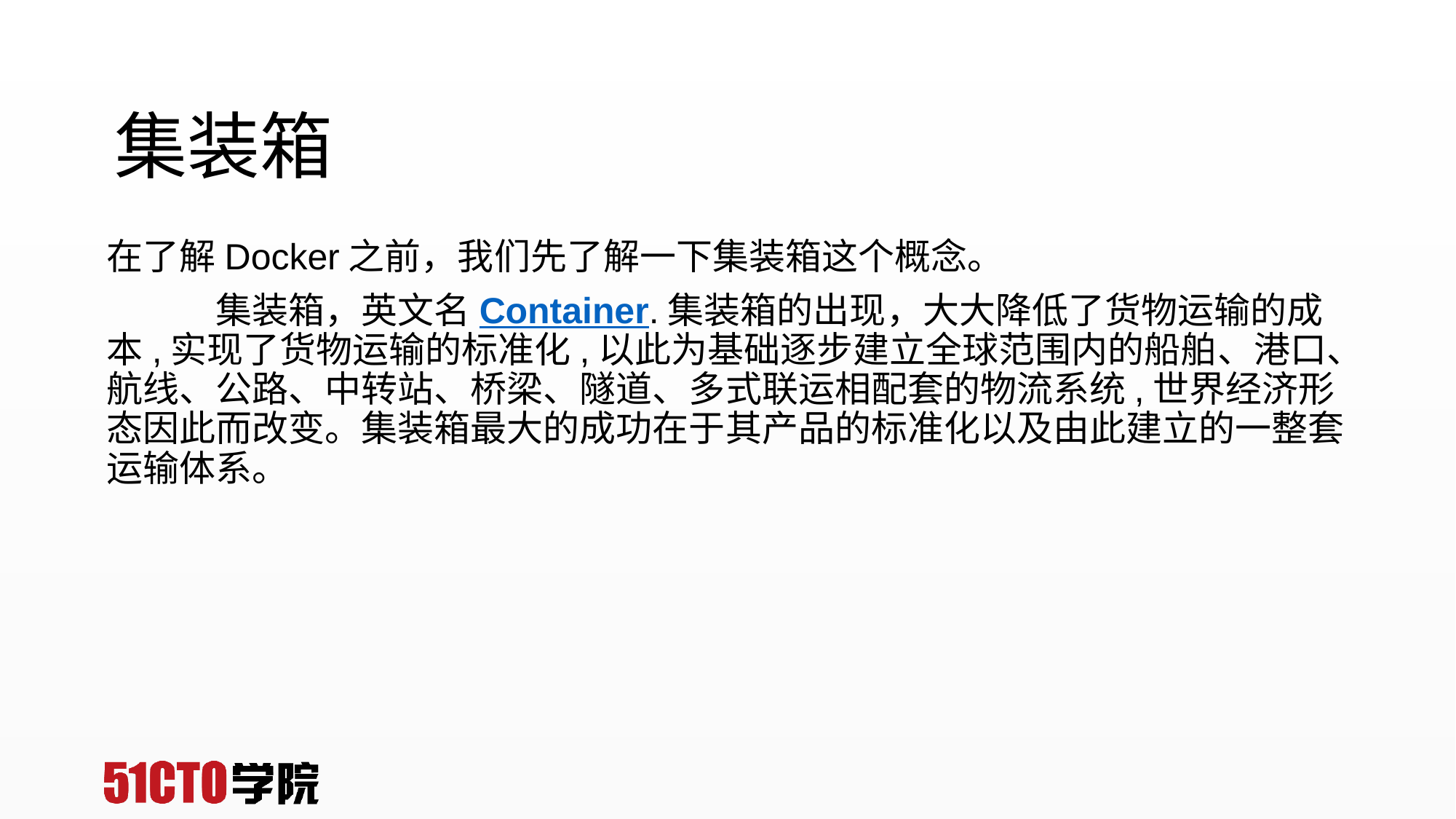

# 集装箱
在了解Docker之前，我们先了解一下集装箱这个概念。
	集装箱，英文名Container.集装箱的出现，大大降低了货物运输的成本,实现了货物运输的标准化,以此为基础逐步建立全球范围内的船舶、港口、航线、公路、中转站、桥梁、隧道、多式联运相配套的物流系统,世界经济形态因此而改变。集装箱最大的成功在于其产品的标准化以及由此建立的一整套运输体系。